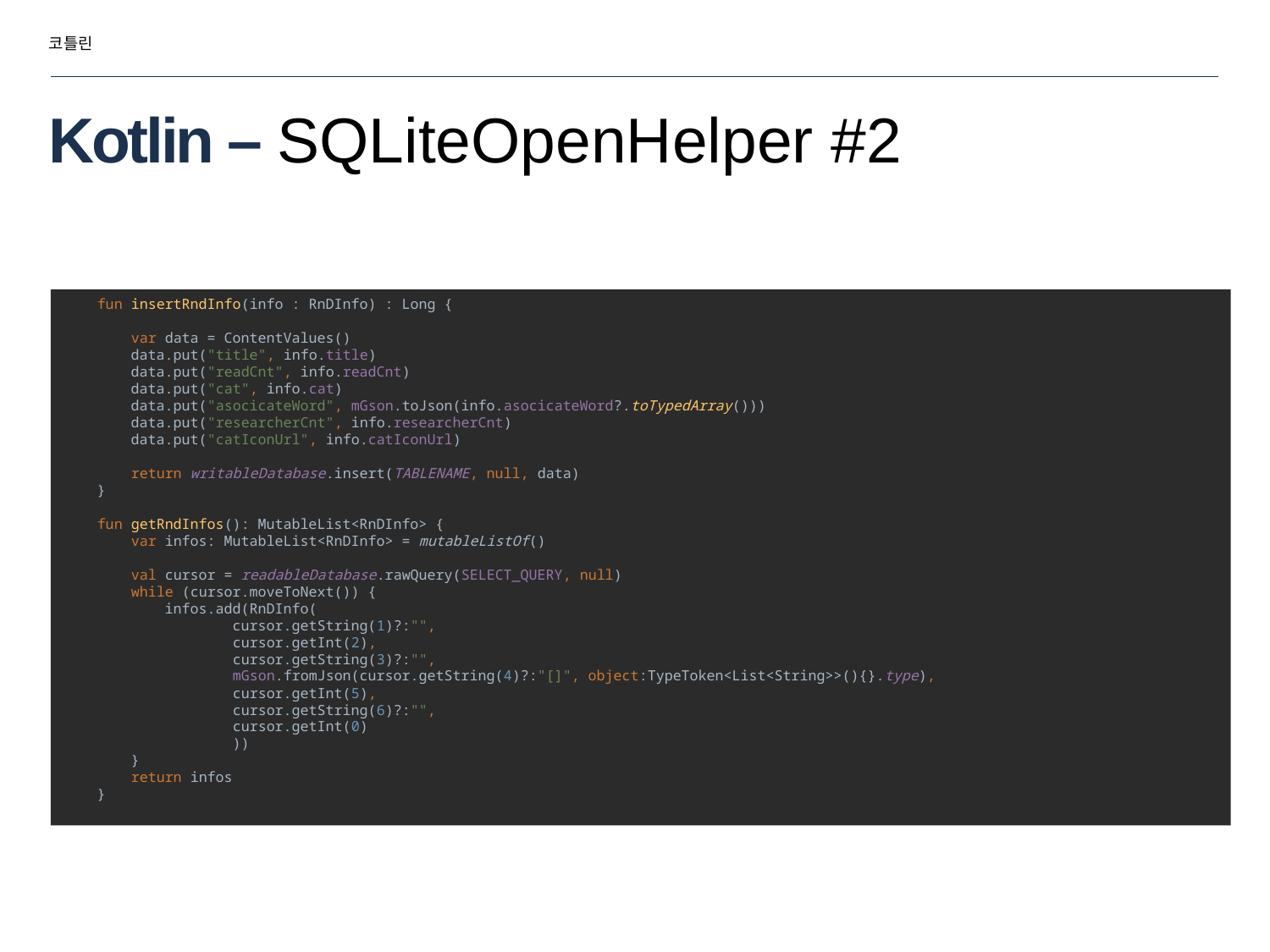

코틀린
# Kotlin – SQLiteOpenHelper #2

    fun insertRndInfo(info : RnDInfo) : Long {
        var data = ContentValues()
        data.put("title", info.title)
        data.put("readCnt", info.readCnt)
        data.put("cat", info.cat)
        data.put("asocicateWord", mGson.toJson(info.asocicateWord?.toTypedArray()))
        data.put("researcherCnt", info.researcherCnt)
        data.put("catIconUrl", info.catIconUrl)
        return writableDatabase.insert(TABLENAME, null, data)
    }
    fun getRndInfos(): MutableList<RnDInfo> {
        var infos: MutableList<RnDInfo> = mutableListOf()
        val cursor = readableDatabase.rawQuery(SELECT_QUERY, null)
        while (cursor.moveToNext()) {
            infos.add(RnDInfo(
                    cursor.getString(1)?:"",
                    cursor.getInt(2),
                    cursor.getString(3)?:"",
                    mGson.fromJson(cursor.getString(4)?:"[]", object:TypeToken<List<String>>(){}.type),
                    cursor.getInt(5),
                    cursor.getString(6)?:"",
                    cursor.getInt(0)
                    ))
        }
        return infos
    }